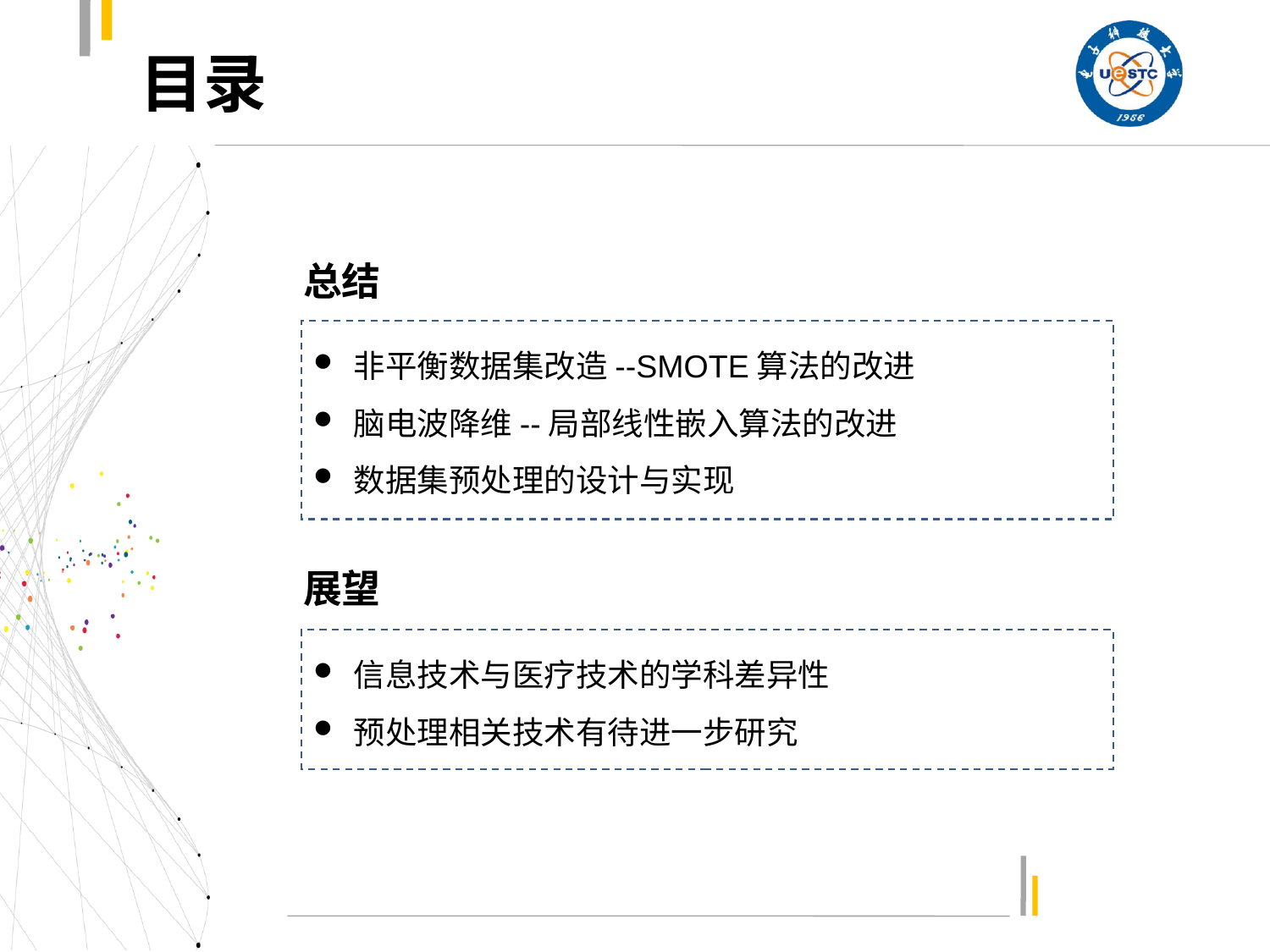

# 目录
总结
非平衡数据集改造--SMOTE算法的改进
脑电波降维--局部线性嵌入算法的改进
数据集预处理的设计与实现
展望
信息技术与医疗技术的学科差异性
预处理相关技术有待进一步研究